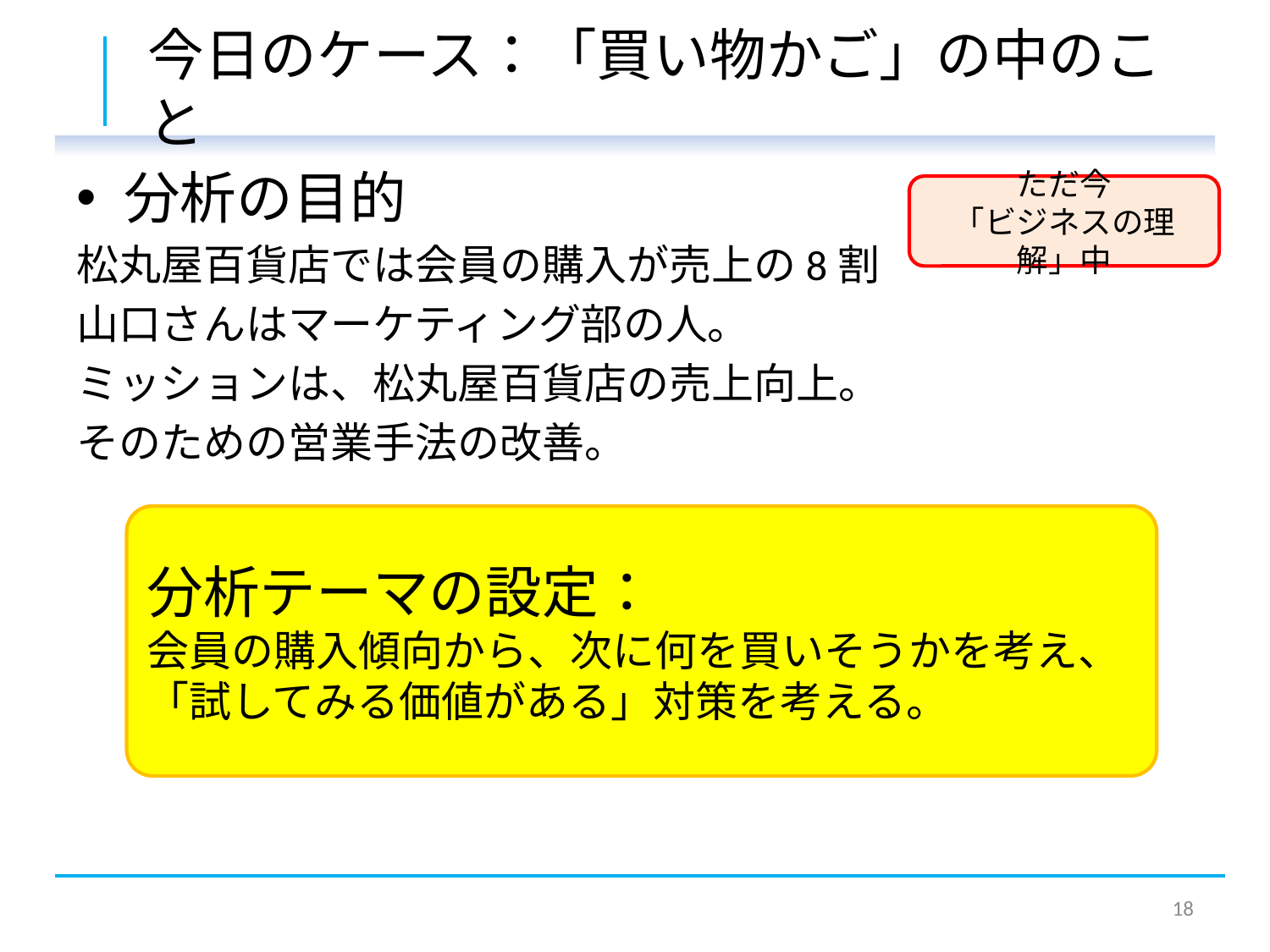

# 今日のケース：「買い物かご」の中のこと
分析の目的
松丸屋百貨店では会員の購入が売上の8割
山口さんはマーケティング部の人。
ミッションは、松丸屋百貨店の売上向上。
そのための営業手法の改善。

ただ今
「ビジネスの理解」中
分析テーマの設定：
会員の購入傾向から、次に何を買いそうかを考え、
「試してみる価値がある」対策を考える。
18